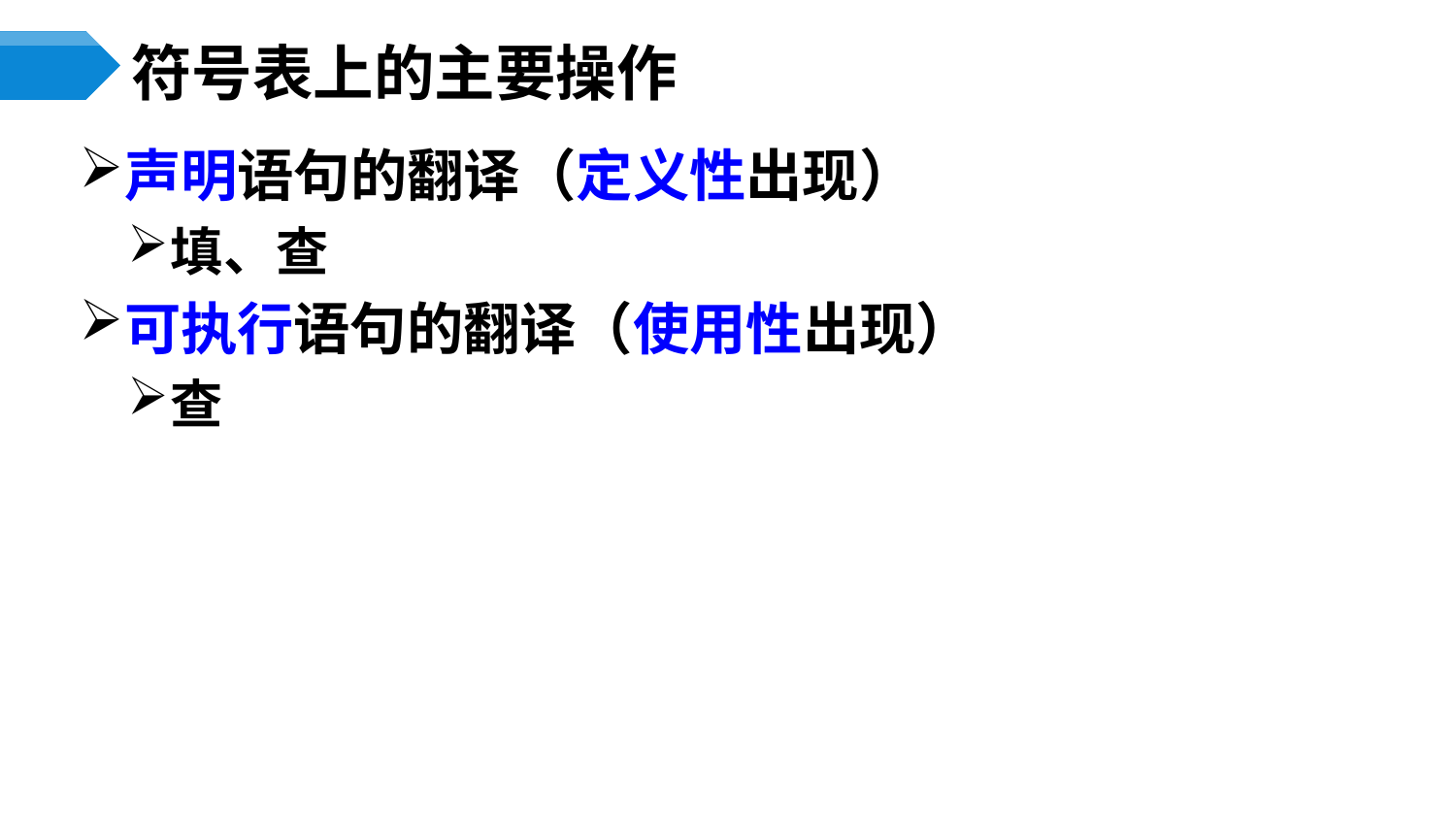

# 符号表上的主要操作
声明语句的翻译（定义性出现）
填、查
可执行语句的翻译（使用性出现）
查